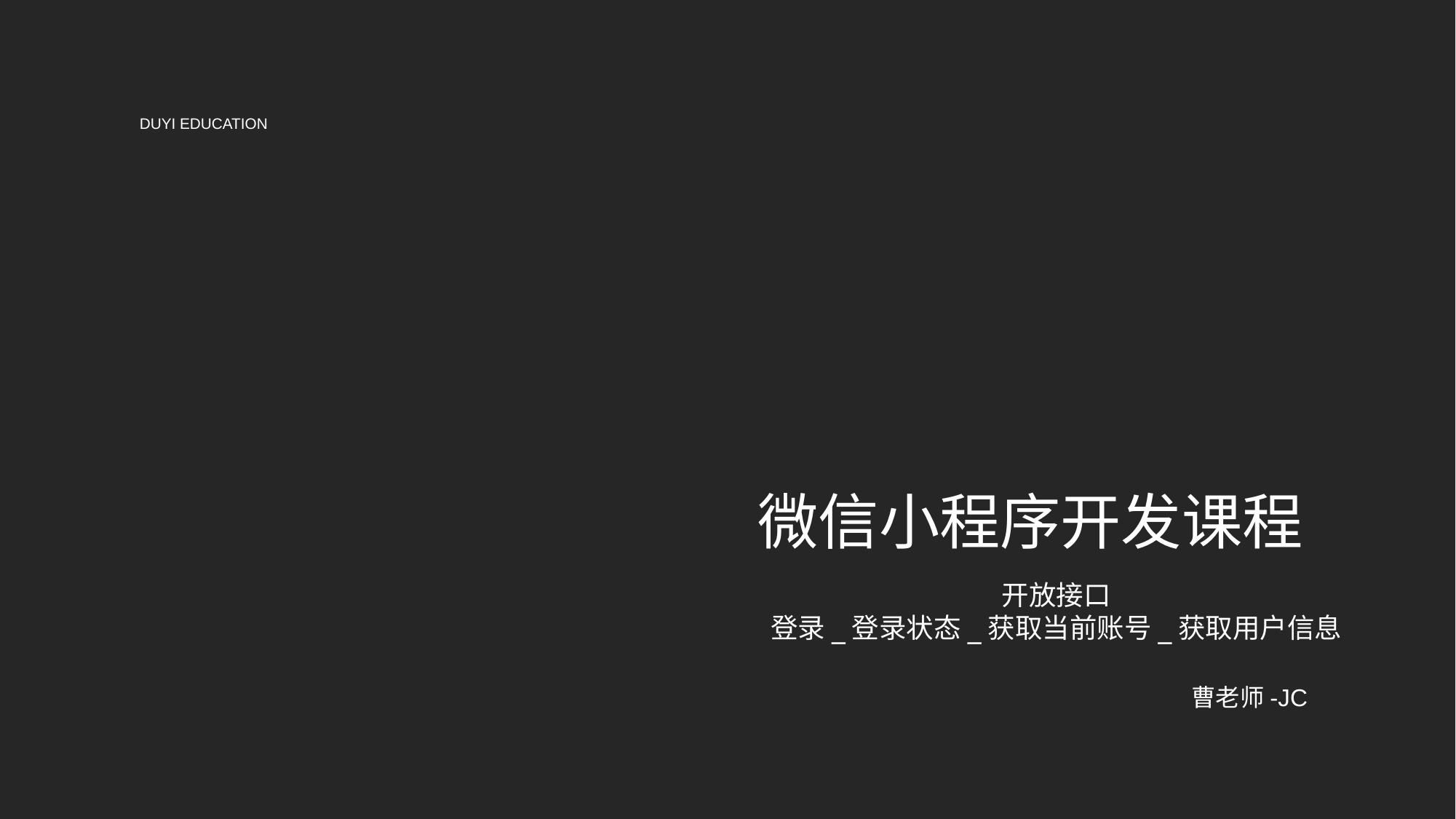

# 微信小程序开发课程
开放接口
登录_登录状态_获取当前账号_获取用户信息
曹老师-JC